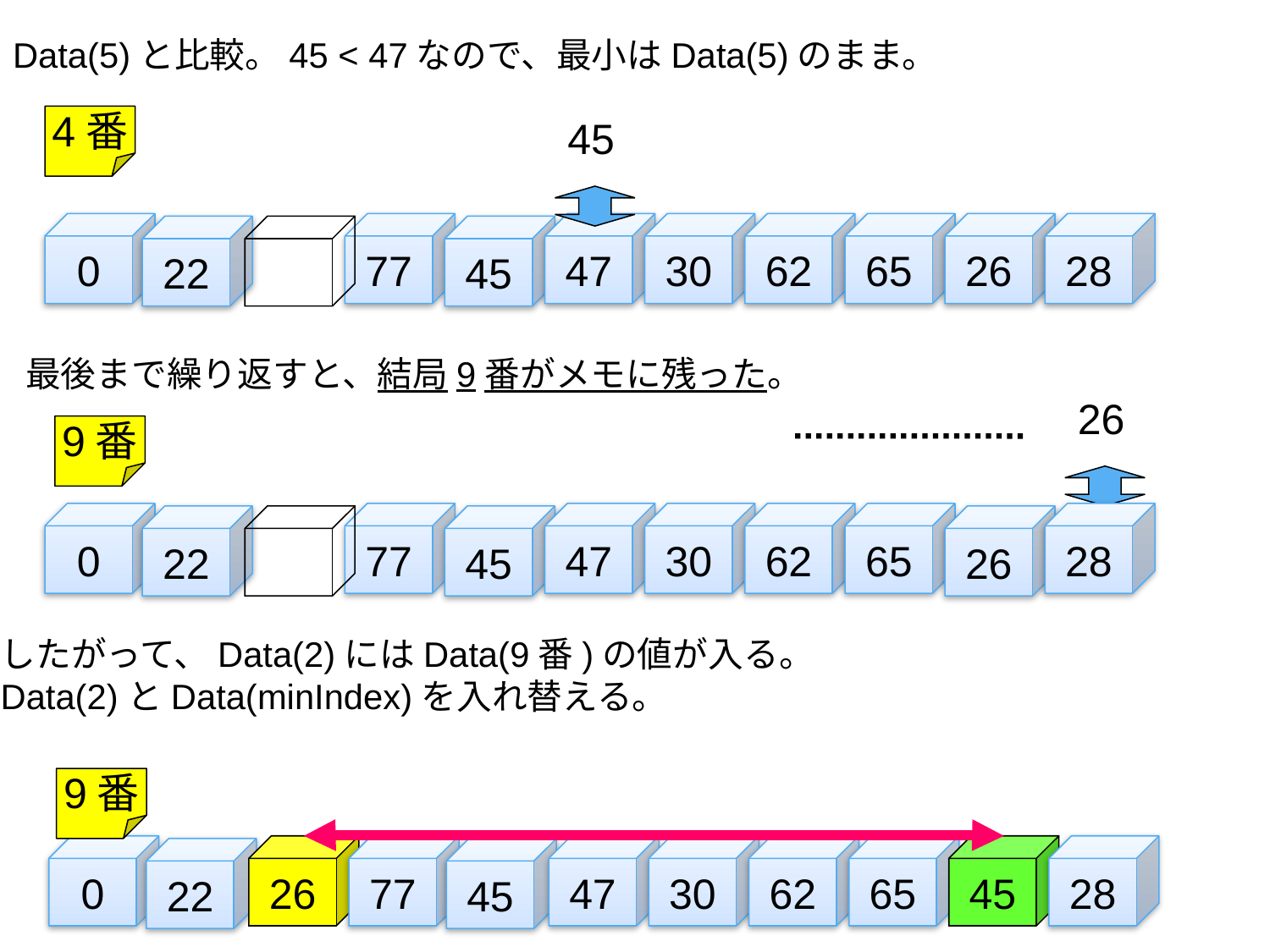

Data(5)と比較。45 < 47なので、最小はData(5)のまま。
4番
45

0
77
47
30
62
65
26
28
22

45
最後まで繰り返すと、結局9番がメモに残った。
26
9番

0
77
47
30
62
65
28
22

45
26
したがって、Data(2)にはData(9番)の値が入る。
Data(2)とData(minIndex)を入れ替える。
9番
0
26
77
47
30
62
65
45
28
22
45